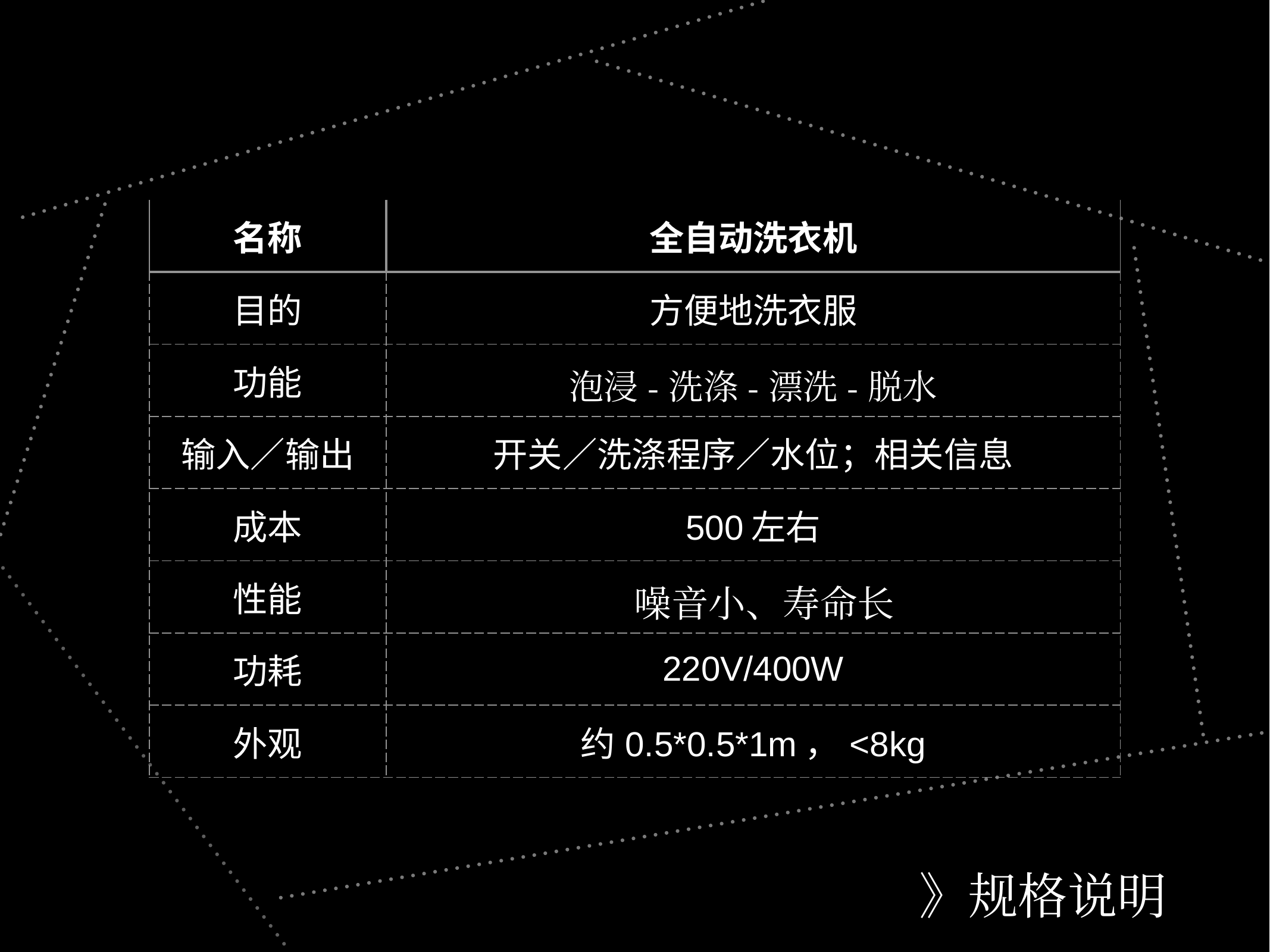

| 名称 | 全自动洗衣机 |
| --- | --- |
| 目的 | 方便地洗衣服 |
| 功能 | 泡浸-洗涤-漂洗-脱水 |
| 输入／输出 | 开关／洗涤程序／水位；相关信息 |
| 成本 | 500左右 |
| 性能 | 噪音小、寿命长 |
| 功耗 | 220V/400W |
| 外观 | 约0.5\*0.5\*1m，<8kg |

》规格说明